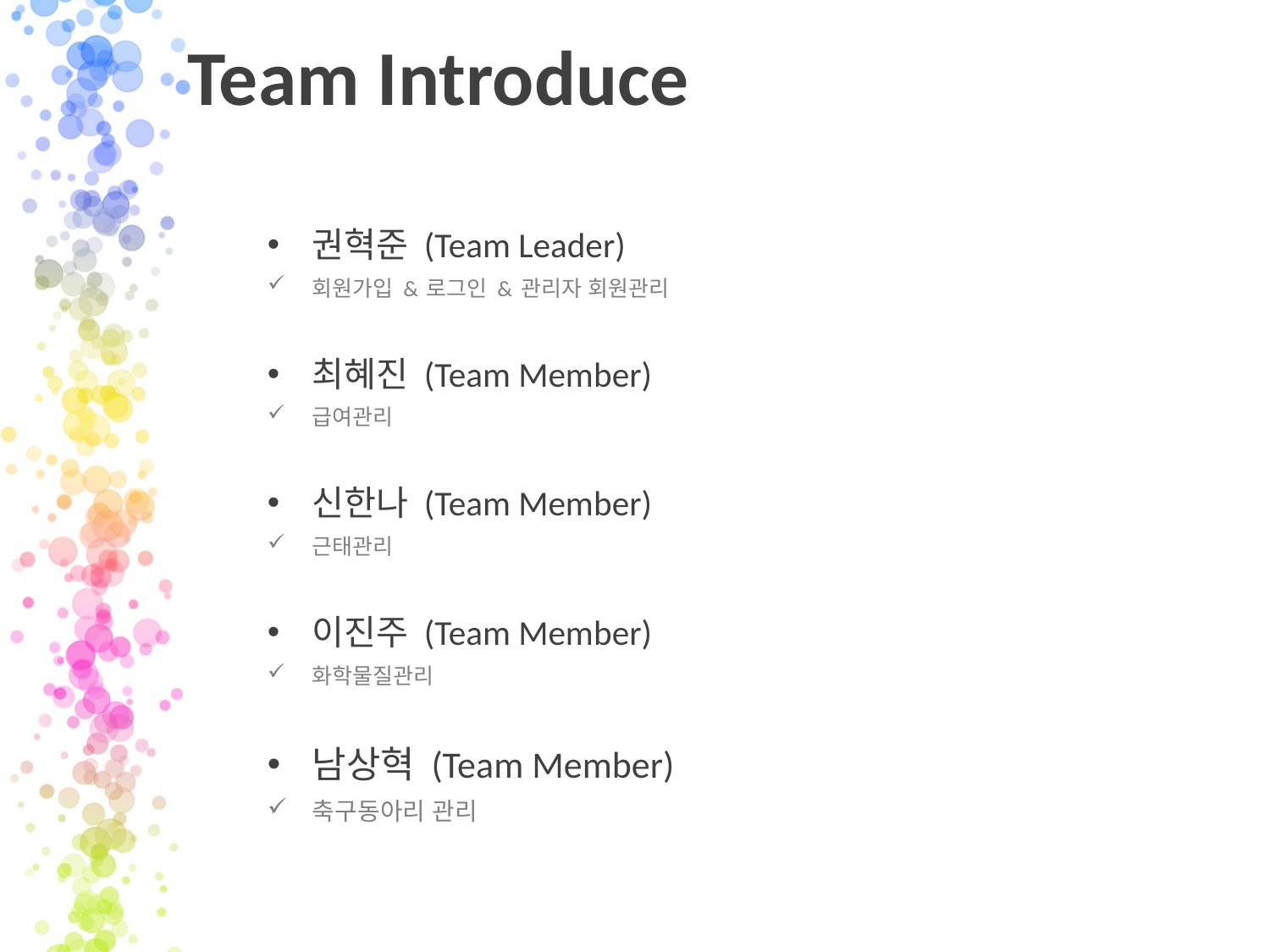

# Team Introduce
권혁준 (Team Leader)
회원가입 & 로그인 & 관리자 회원관리

최혜진 (Team Member)
급여관리

신한나 (Team Member)
근태관리

이진주 (Team Member)
화학물질관리

남상혁 (Team Member)
축구동아리 관리